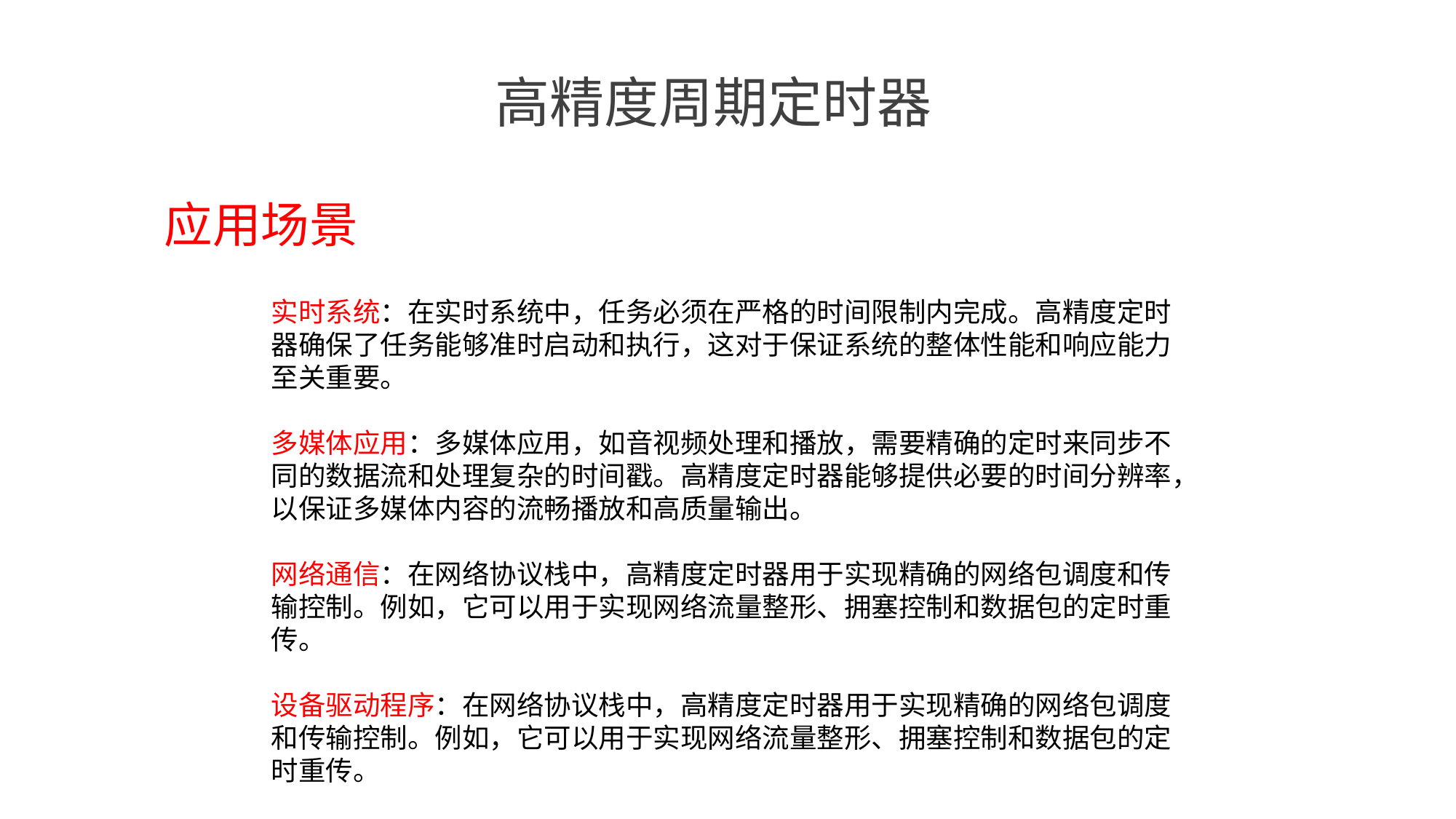

高精度周期定时器

应用场景

实时系统：在实时系统中，任务必须在严格的时间限制内完成。高精度定时器确保了任务能够准时启动和执行，这对于保证系统的整体性能和响应能力至关重要。

多媒体应用：多媒体应用，如音视频处理和播放，需要精确的定时来同步不同的数据流和处理复杂的时间戳。高精度定时器能够提供必要的时间分辨率，以保证多媒体内容的流畅播放和高质量输出。

网络通信：在网络协议栈中，高精度定时器用于实现精确的网络包调度和传输控制。例如，它可以用于实现网络流量整形、拥塞控制和数据包的定时重传。

设备驱动程序：在网络协议栈中，高精度定时器用于实现精确的网络包调度和传输控制。例如，它可以用于实现网络流量整形、拥塞控制和数据包的定时重传。